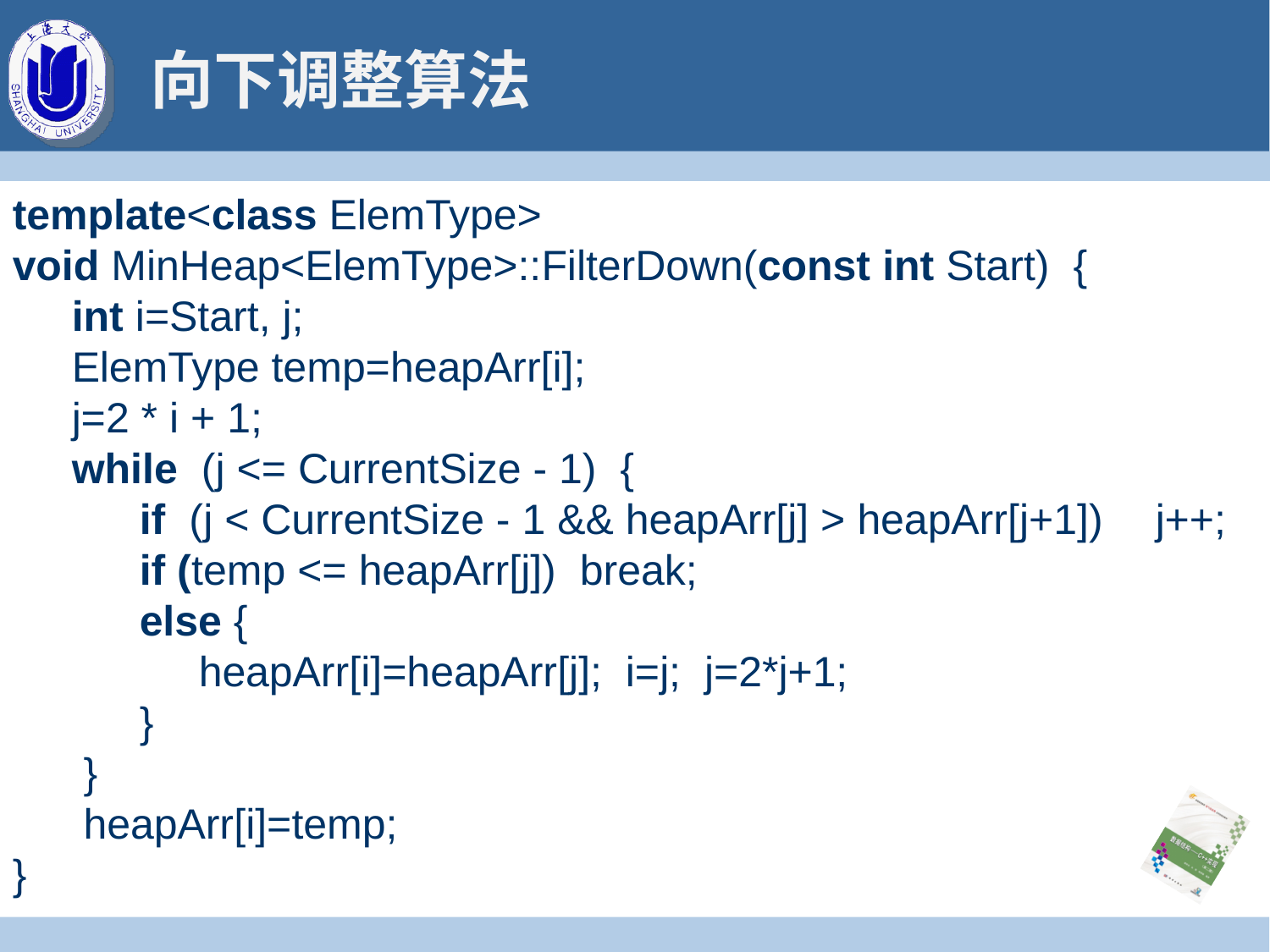

# 向下调整算法
template<class ElemType>
void MinHeap<ElemType>::FilterDown(const int Start)  {
     int i=Start, j;
     ElemType temp=heapArr[i];
     j=2 * i + 1;
     while  (j <= CurrentSize - 1)  {
	if  (j < CurrentSize - 1 && heapArr[j] > heapArr[j+1])	j++;
	if (temp <= heapArr[j])  break;
	else {
	     heapArr[i]=heapArr[j];  i=j;  j=2*j+1;
	}
      }
      heapArr[i]=temp;
}